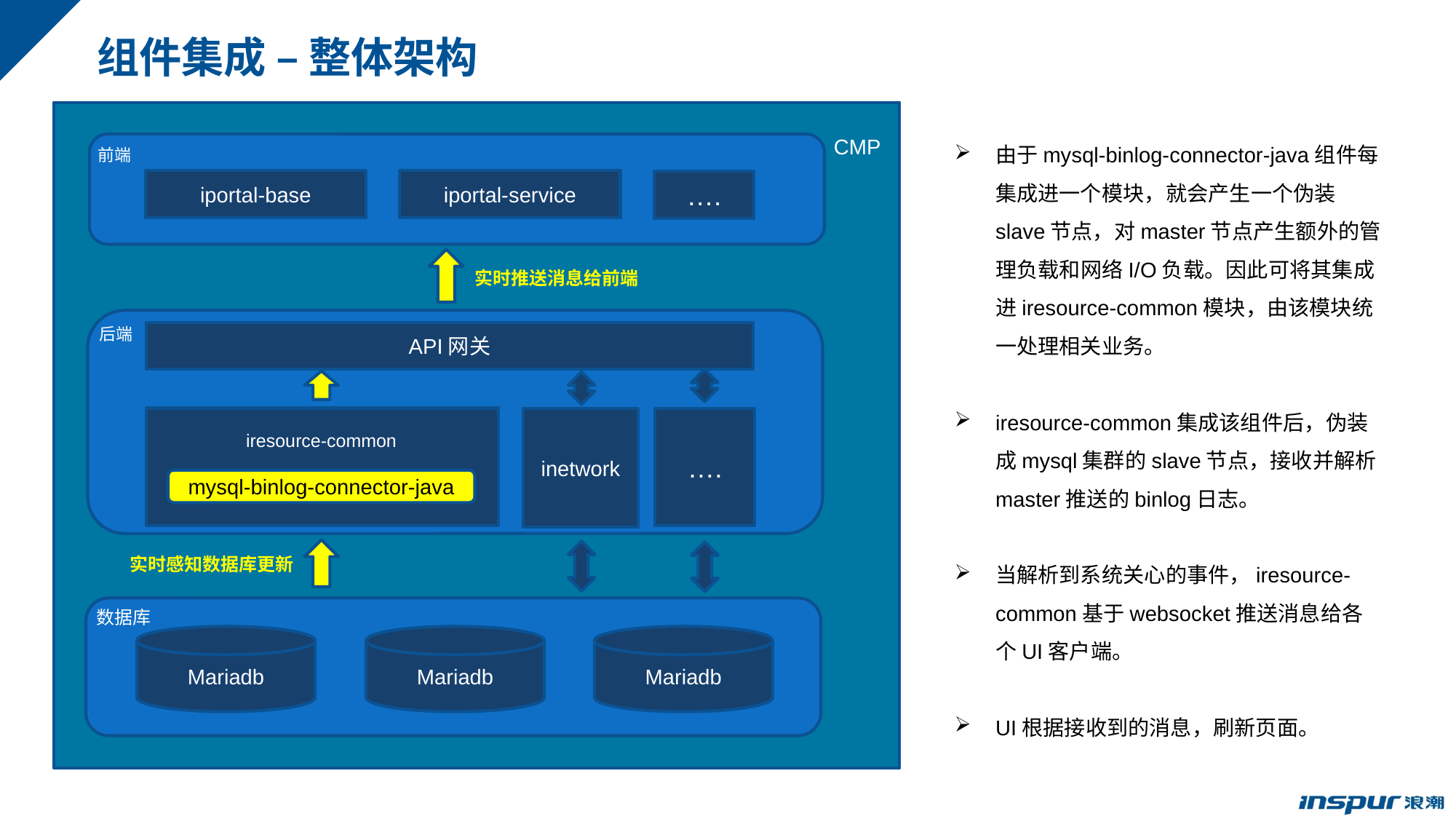

# 组件集成 – 整体架构
CMP

实时推送消息给前端

后端
API网关

inetwork
….

实时感知数据库更新

数据库
Mariadb
Mariadb
Mariadb
由于mysql-binlog-connector-java组件每集成进一个模块，就会产生一个伪装slave节点，对master节点产生额外的管理负载和网络I/O负载。因此可将其集成进iresource-common模块，由该模块统一处理相关业务。

iresource-common集成该组件后，伪装成mysql集群的slave节点，接收并解析master推送的binlog日志。

当解析到系统关心的事件，iresource-common基于websocket推送消息给各个UI客户端。

UI根据接收到的消息，刷新页面。
CMP
前端
iportal-base
iportal-service
….

iresource-common
mysql-binlog-connector-java